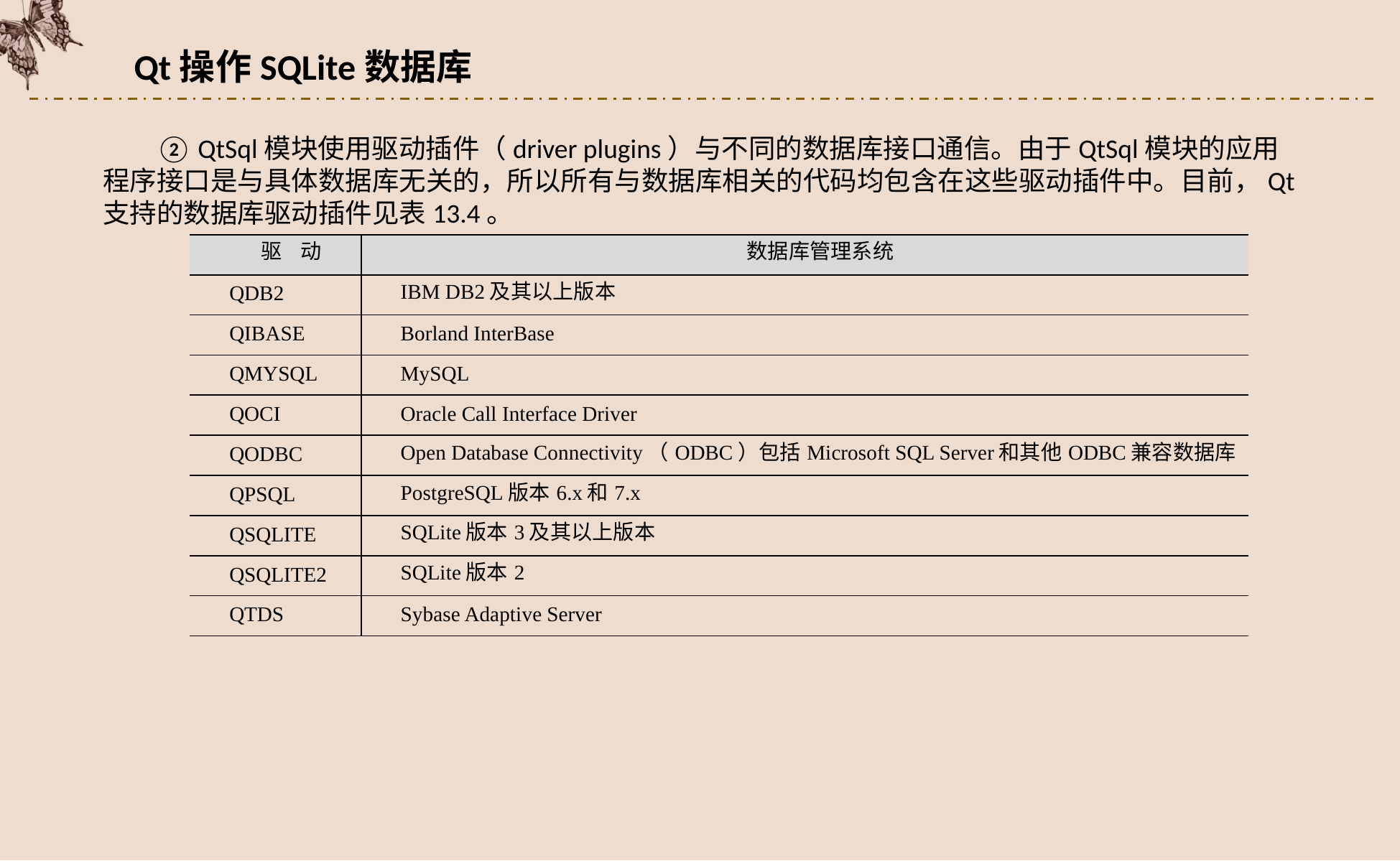

Qt操作SQLite数据库
② QtSql模块使用驱动插件（driver plugins）与不同的数据库接口通信。由于QtSql模块的应用程序接口是与具体数据库无关的，所以所有与数据库相关的代码均包含在这些驱动插件中。目前，Qt支持的数据库驱动插件见表13.4。
| 驱 动 | 数据库管理系统 |
| --- | --- |
| QDB2 | IBM DB2及其以上版本 |
| QIBASE | Borland InterBase |
| QMYSQL | MySQL |
| QOCI | Oracle Call Interface Driver |
| QODBC | Open Database Connectivity（ODBC）包括Microsoft SQL Server和其他ODBC兼容数据库 |
| QPSQL | PostgreSQL版本6.x和7.x |
| QSQLITE | SQLite版本3及其以上版本 |
| QSQLITE2 | SQLite版本2 |
| QTDS | Sybase Adaptive Server |